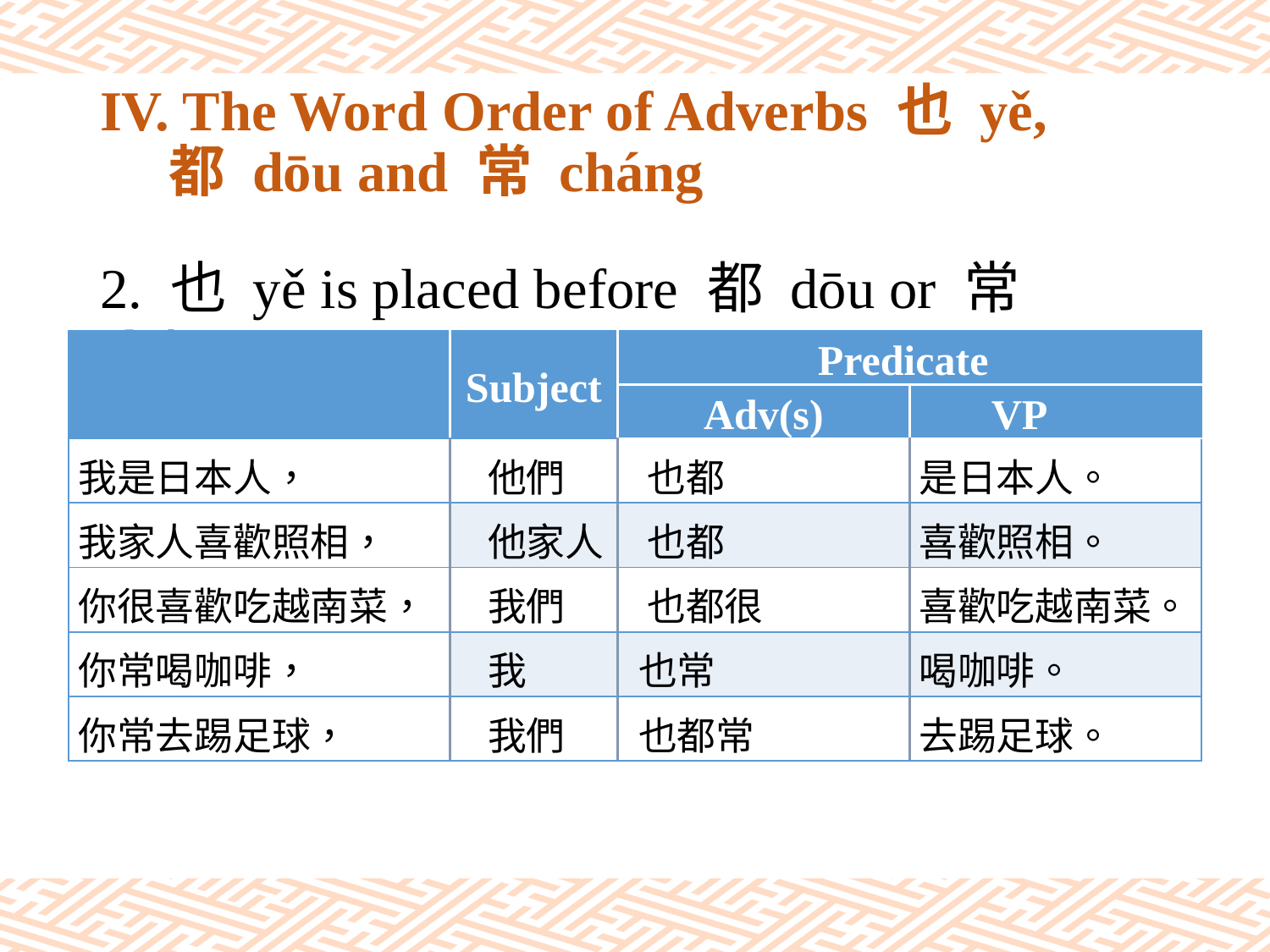

# IV. The Word Order of Adverbs 也 yě, 　 都 dōu and 常 cháng
2. 也 yě is placed before 都 dōu or 常cháng.

|  | Subject | Predicate |  |
| --- | --- | --- | --- |
|  |  | Adv(s) | VP |
| 我是日本人， | 他們 | 也都 | 是日本人。 |
| 我家人喜歡照相， | 他家人 | 也都 | 喜歡照相。 |
| 你很喜歡吃越南菜， | 我們 | 也都很 | 喜歡吃越南菜。 |
| 你常喝咖啡， | 我 | 也常 | 喝咖啡。 |
| 你常去踢足球， | 我們 | 也都常 | 去踢足球。 |